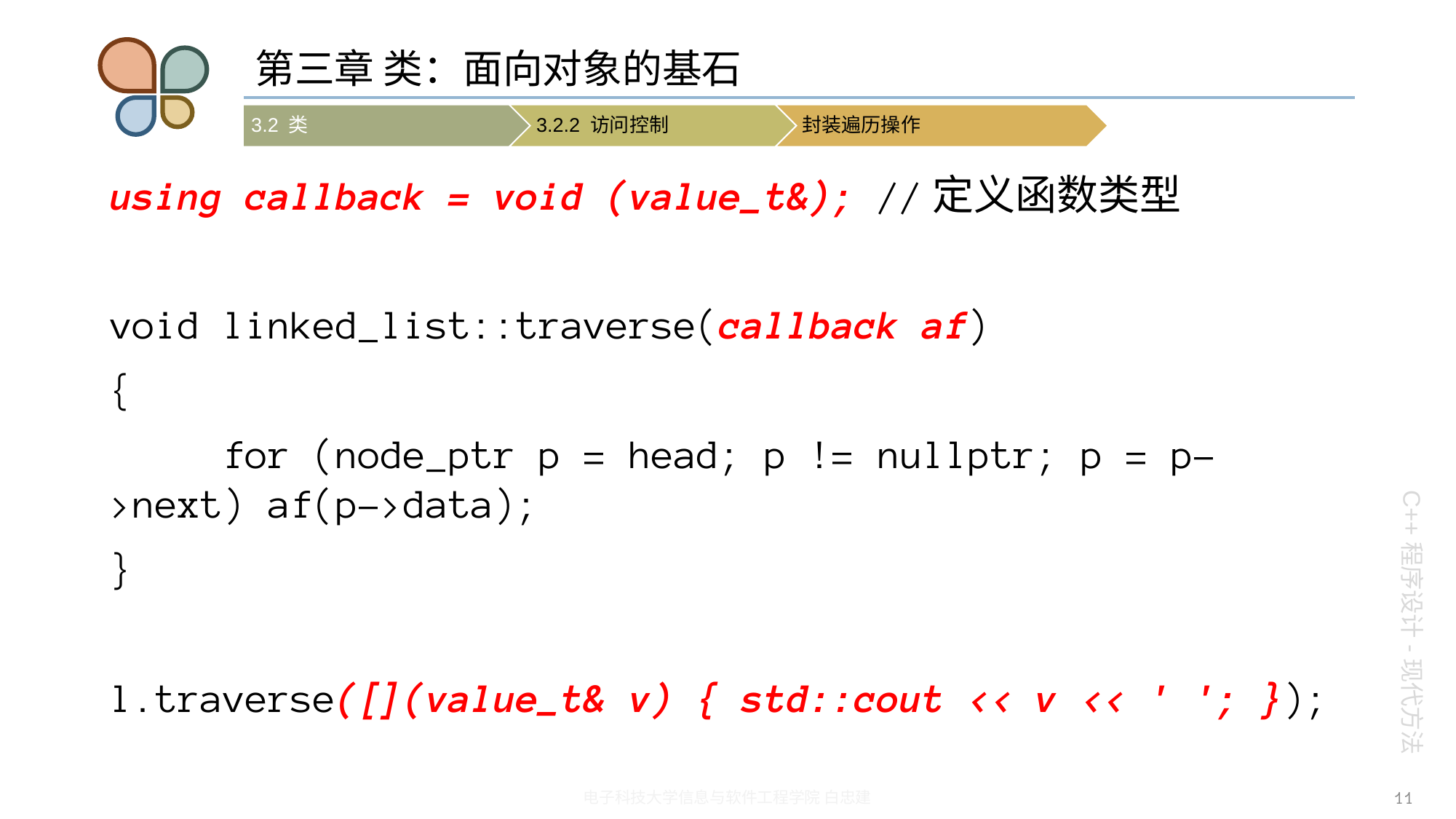

# 第三章 类：面向对象的基石
3.2 类
3.2.2 访问控制
封装遍历操作
using callback = void (value_t&); //定义函数类型

void linked_list::traverse(callback af)
{
     for (node_ptr p = head; p != nullptr; p = p->next) af(p->data);
}

l.traverse([](value_t& v) { std::cout << v << ' '; });

11